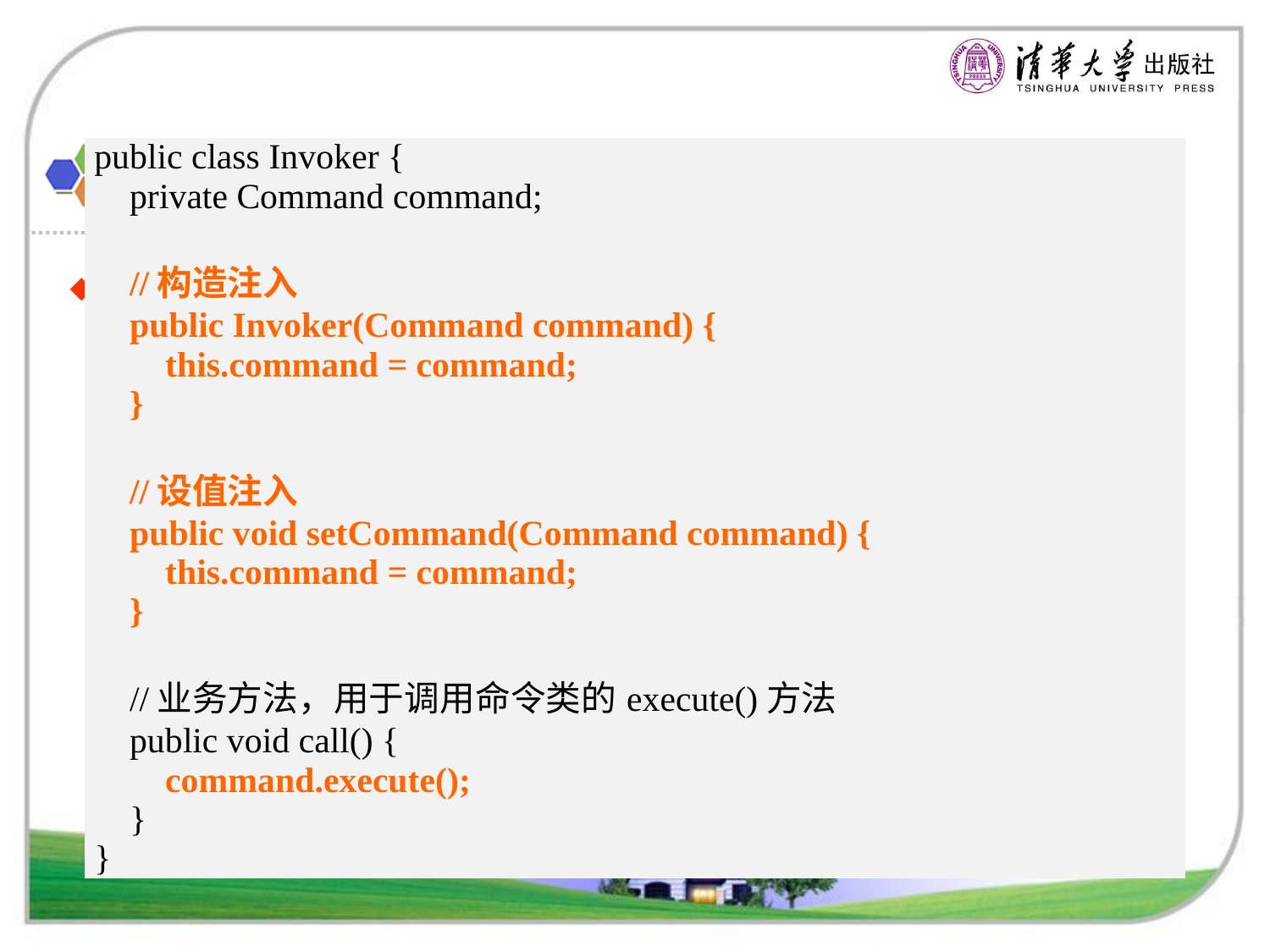

# 命令模式的结构与实现
| public class Invoker { private Command command; //构造注入 public Invoker(Command command) { this.command = command; } //设值注入 public void setCommand(Command command) { this.command = command; } //业务方法，用于调用命令类的execute()方法 public void call() { command.execute(); } } |
| --- |
命令模式的实现
典型的调用者（请求发送者）类代码：